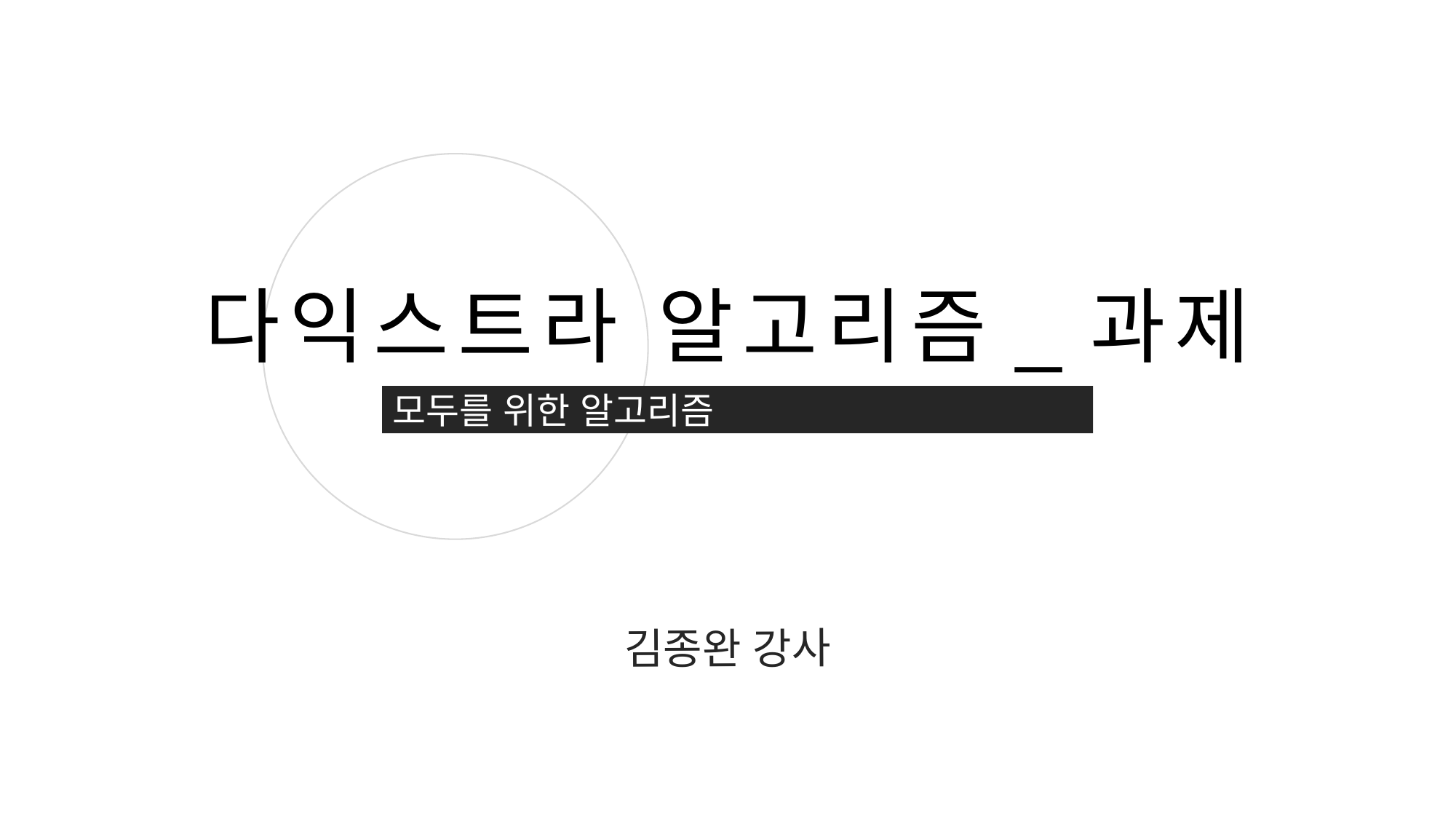

다익스트라 알고리즘_과제
모두를 위한 알고리즘
김종완 강사